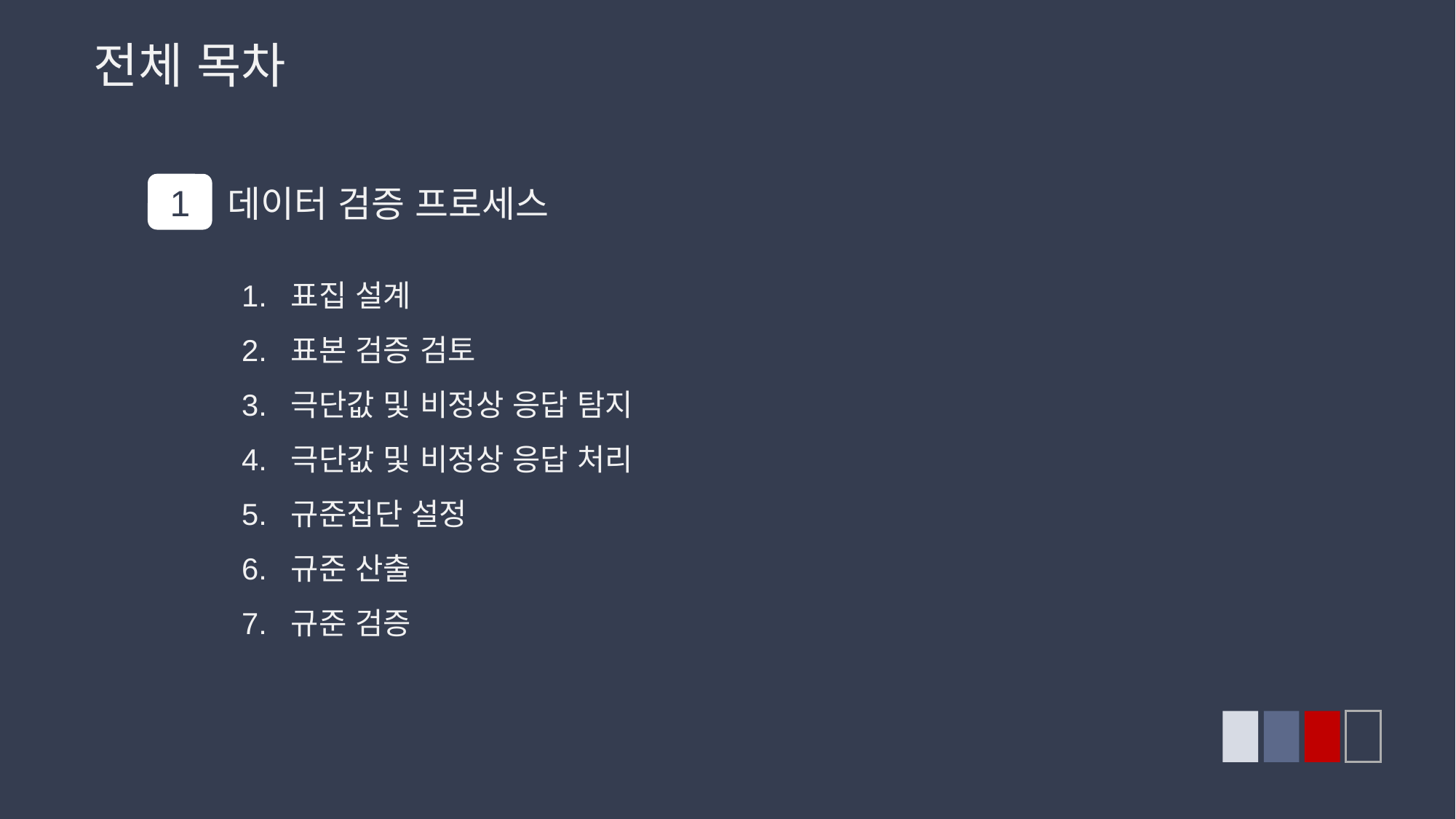

전체 목차
데이터 검증 프로세스
1
1.  표집 설계
2.  표본 검증 검토
3.  극단값 및 비정상 응답 탐지
4.  극단값 및 비정상 응답 처리
5.  규준집단 설정
6.  규준 산출
7.  규준 검증